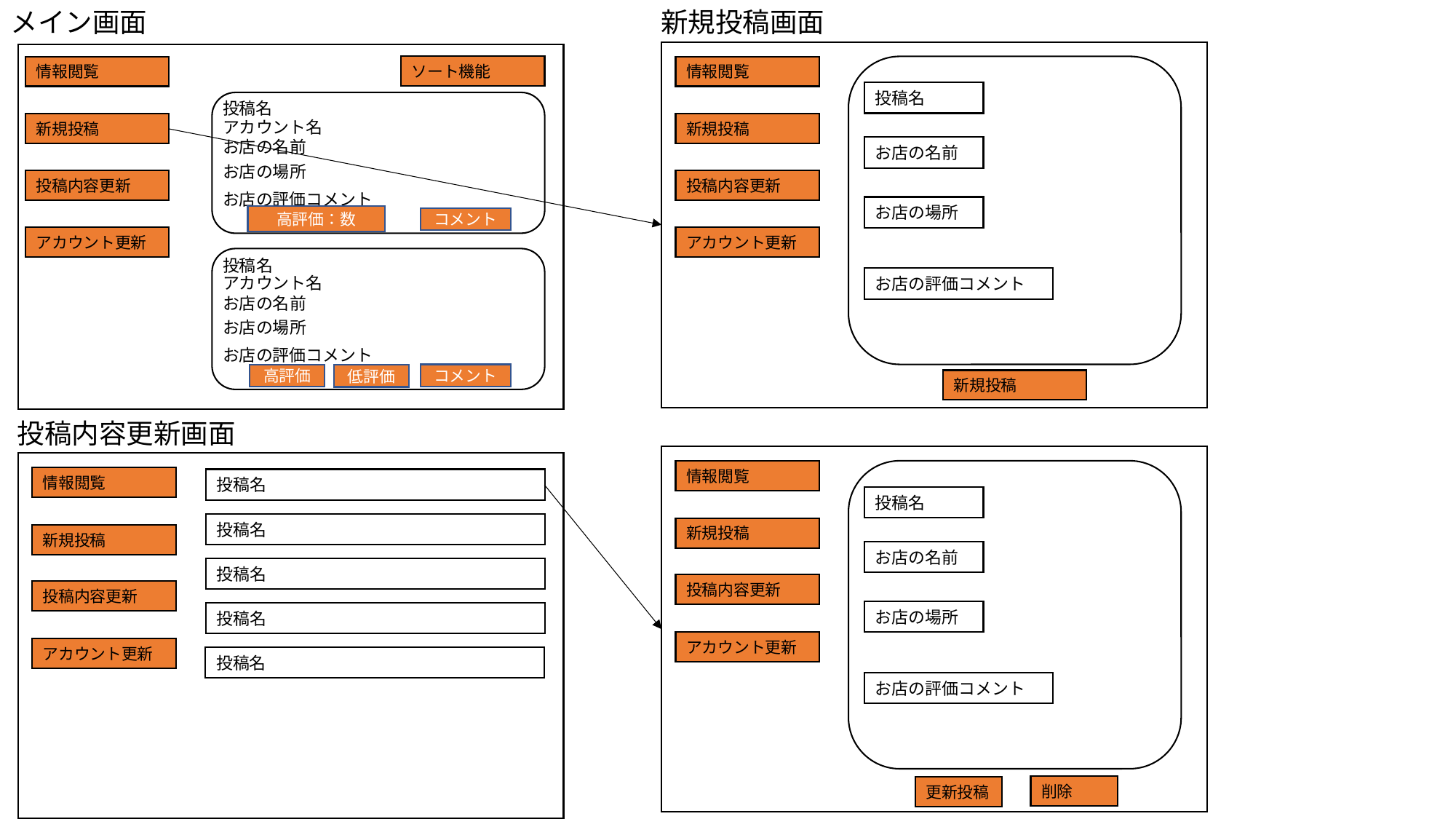

メイン画面
新規投稿画面

ソート機能

情報閲覧
情報閲覧
投稿名
投稿名

アカウント名
新規投稿
新規投稿
お店の名前
お店の名前
お店の場所
投稿内容更新
投稿内容更新
お店の評価コメント
お店の場所
高評価：数
コメント
アカウント更新
アカウント更新

投稿名
アカウント名
お店の評価コメント
お店の名前
お店の場所
お店の評価コメント
コメント
高評価
低評価
新規投稿
投稿内容更新画面

情報閲覧
情報閲覧
投稿名
投稿名
投稿名
新規投稿
新規投稿
お店の名前
投稿名
投稿内容更新
投稿内容更新
お店の場所
投稿名
アカウント更新
アカウント更新
投稿名
お店の評価コメント
削除
更新投稿